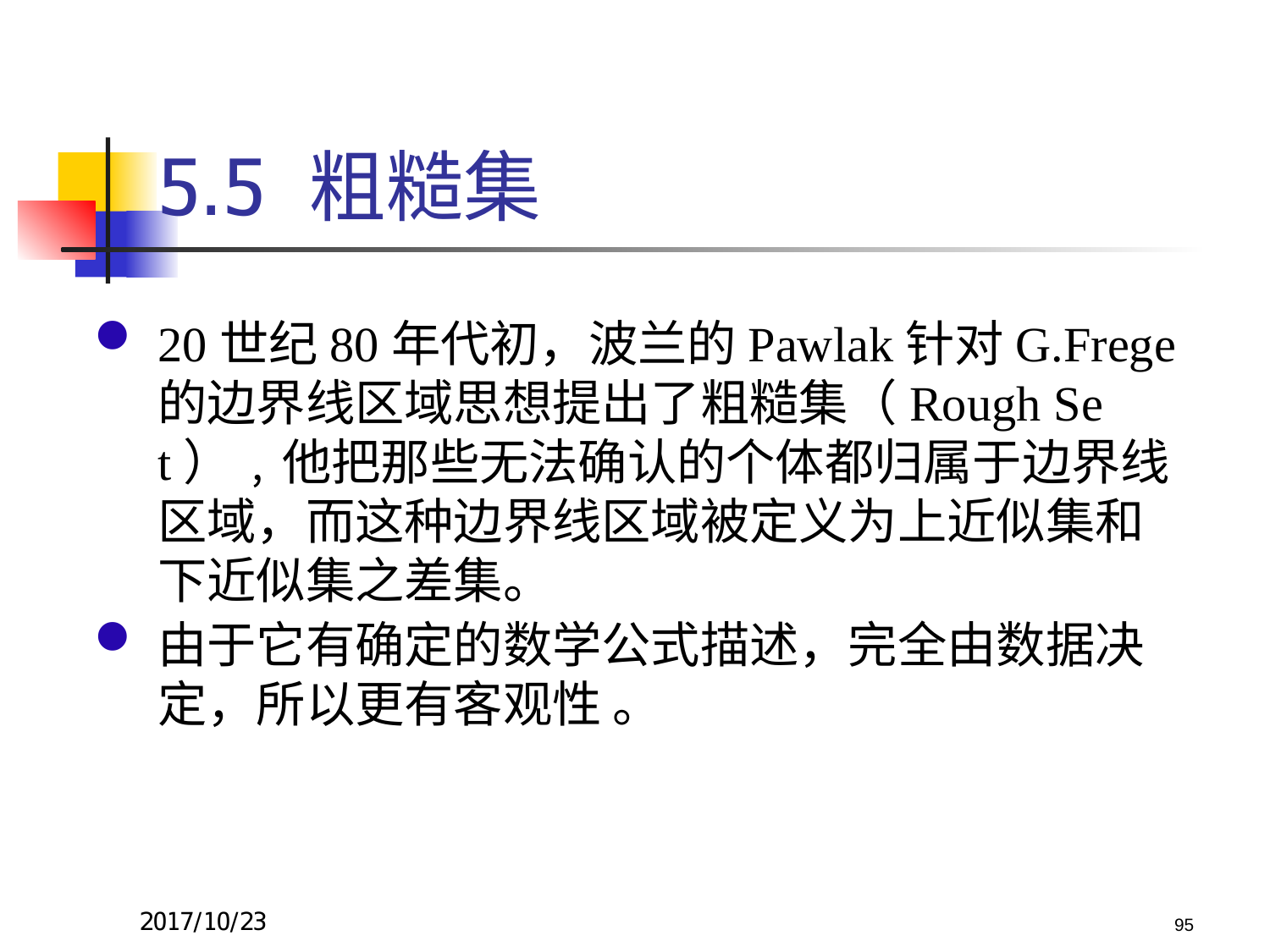

5.5 粗糙集
20世纪80年代初，波兰的Pawlak针对G.Frege的边界线区域思想提出了粗糙集（Rough Set）﹐他把那些无法确认的个体都归属于边界线区域，而这种边界线区域被定义为上近似集和下近似集之差集。
由于它有确定的数学公式描述，完全由数据决定，所以更有客观性 。
2017/10/23
95